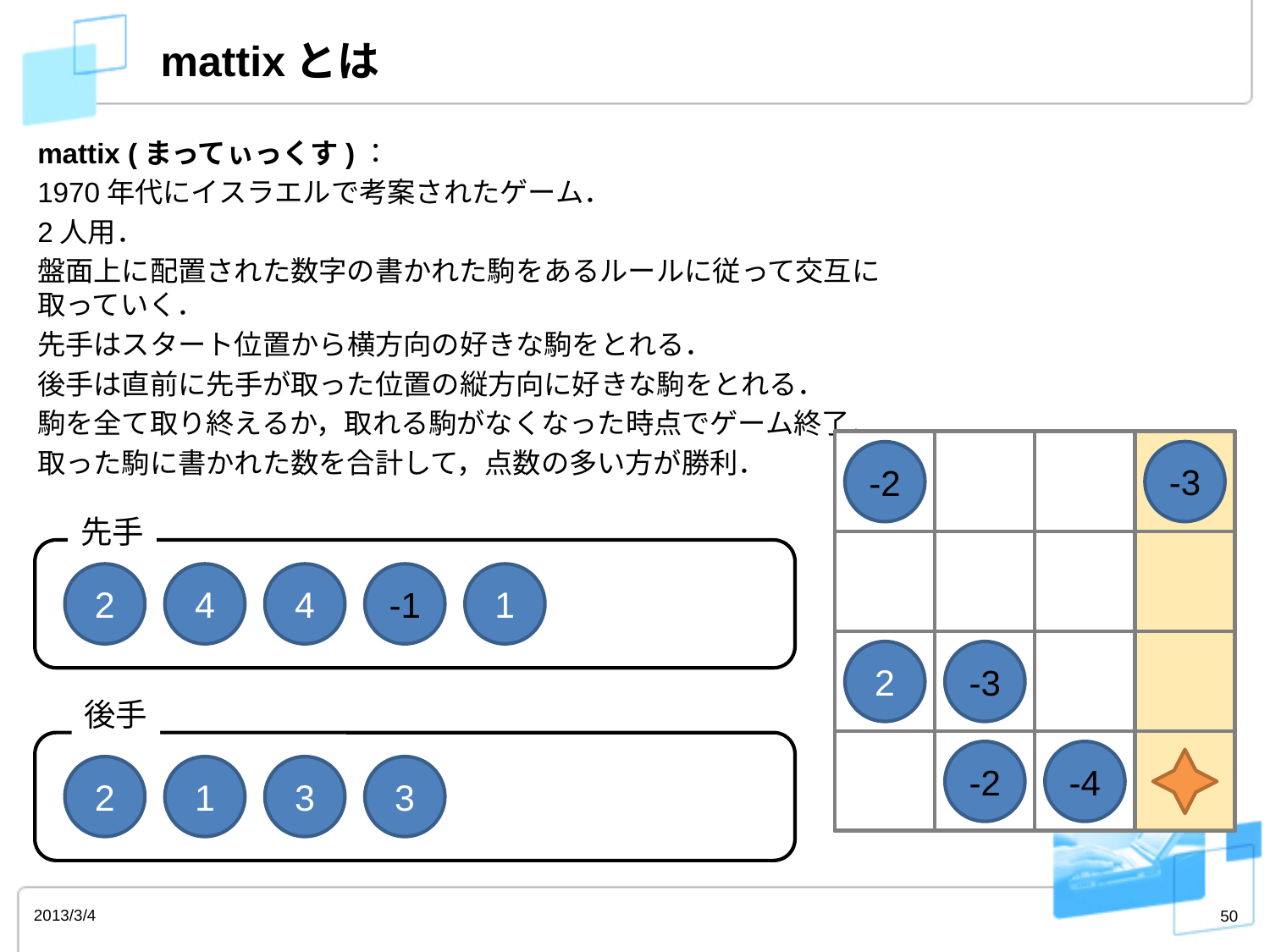

# mattixとは
mattix (まってぃっくす)：
1970年代にイスラエルで考案されたゲーム．
2人用．
盤面上に配置された数字の書かれた駒をあるルールに従って交互に取っていく．
先手はスタート位置から横方向の好きな駒をとれる．
後手は直前に先手が取った位置の縦方向に好きな駒をとれる．
駒を全て取り終えるか，取れる駒がなくなった時点でゲーム終了．
取った駒に書かれた数を合計して，点数の多い方が勝利．

-3
-2
先手

1
2
4
4
-1

2
-3
後手

-2
-4

2
1
3
3
2013/3/4
50